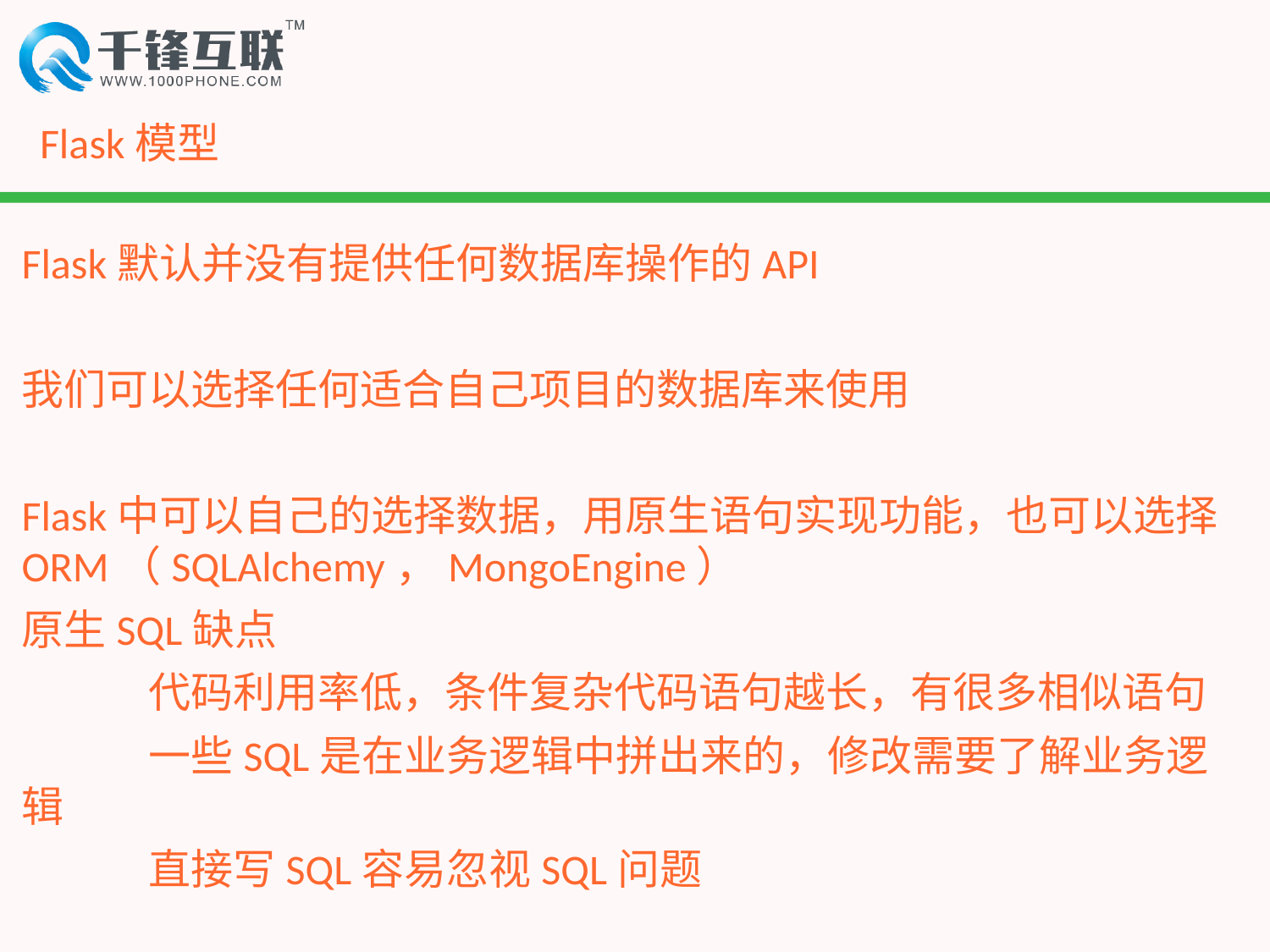

# Flask模型
Flask默认并没有提供任何数据库操作的API

我们可以选择任何适合自己项目的数据库来使用

Flask中可以自己的选择数据，用原生语句实现功能，也可以选择ORM（SQLAlchemy，MongoEngine）
原生SQL缺点
	代码利用率低，条件复杂代码语句越长，有很多相似语句
	一些SQL是在业务逻辑中拼出来的，修改需要了解业务逻辑
	直接写SQL容易忽视SQL问题